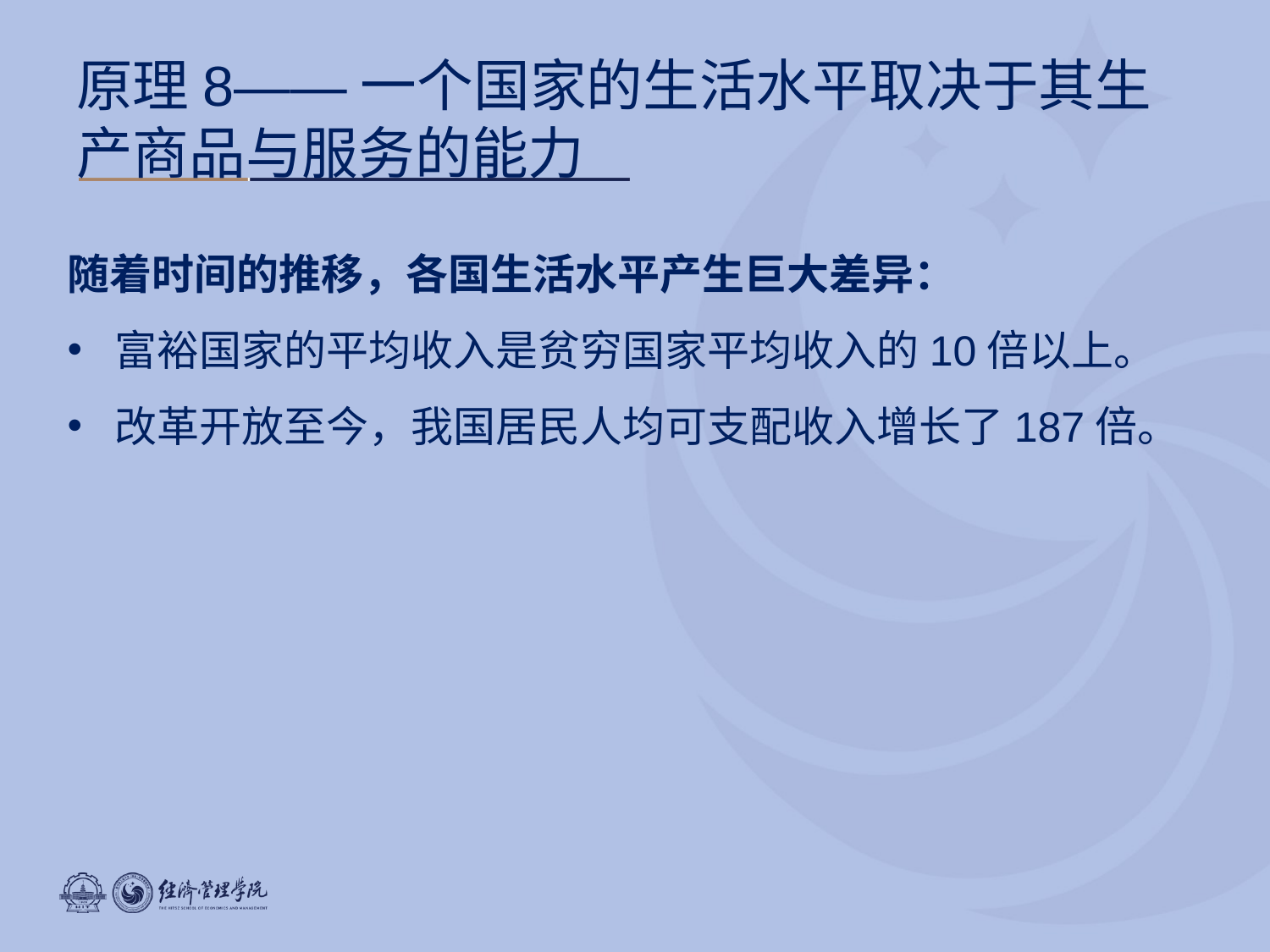

# 原理8——一个国家的生活水平取决于其生产商品与服务的能力
随着时间的推移，各国生活水平产生巨大差异：
富裕国家的平均收入是贫穷国家平均收入的10倍以上。
改革开放至今，我国居民人均可支配收入增长了187倍。